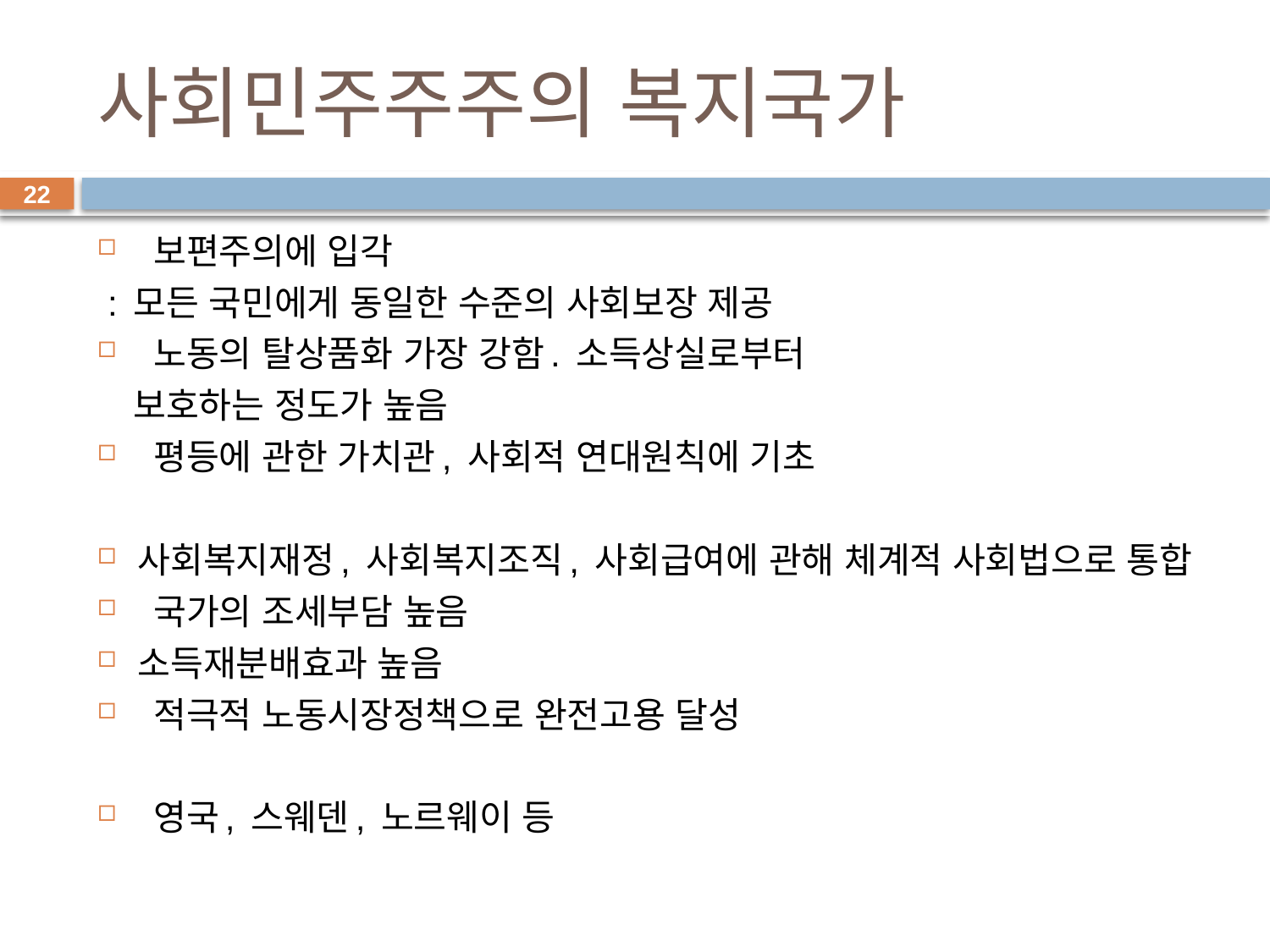

# 사회민주주주의 복지국가
22
 보편주의에 입각
 : 모든 국민에게 동일한 수준의 사회보장 제공
 노동의 탈상품화 가장 강함. 소득상실로부터
   보호하는 정도가 높음
 평등에 관한 가치관, 사회적 연대원칙에 기초

사회복지재정, 사회복지조직, 사회급여에 관해 체계적 사회법으로 통합
 국가의 조세부담 높음
소득재분배효과 높음
 적극적 노동시장정책으로 완전고용 달성

 영국, 스웨덴, 노르웨이 등